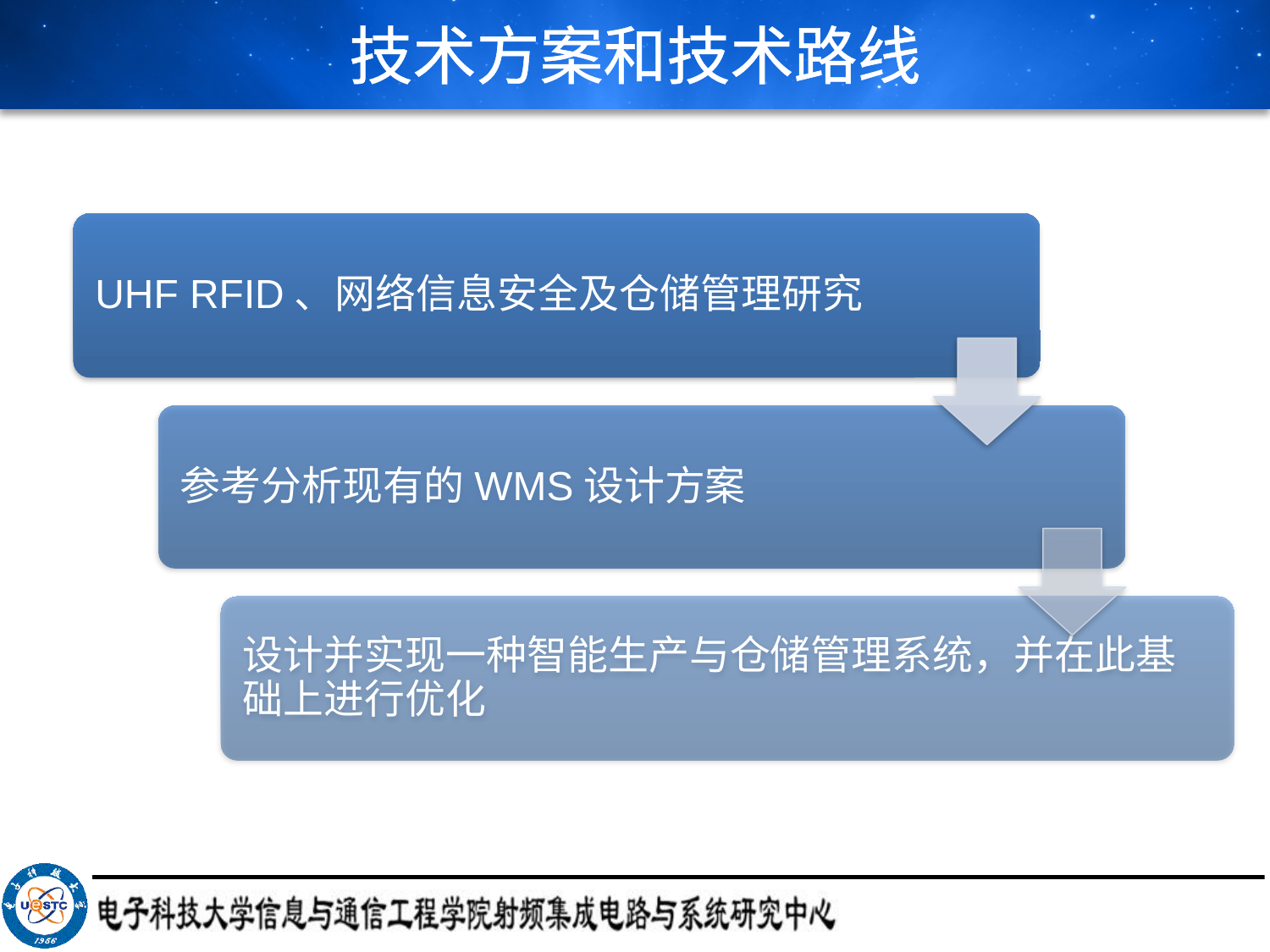

# 技术方案和技术路线
UHF RFID、网络信息安全及仓储管理研究
参考分析现有的WMS设计方案
设计并实现一种智能生产与仓储管理系统，并在此基础上进行优化